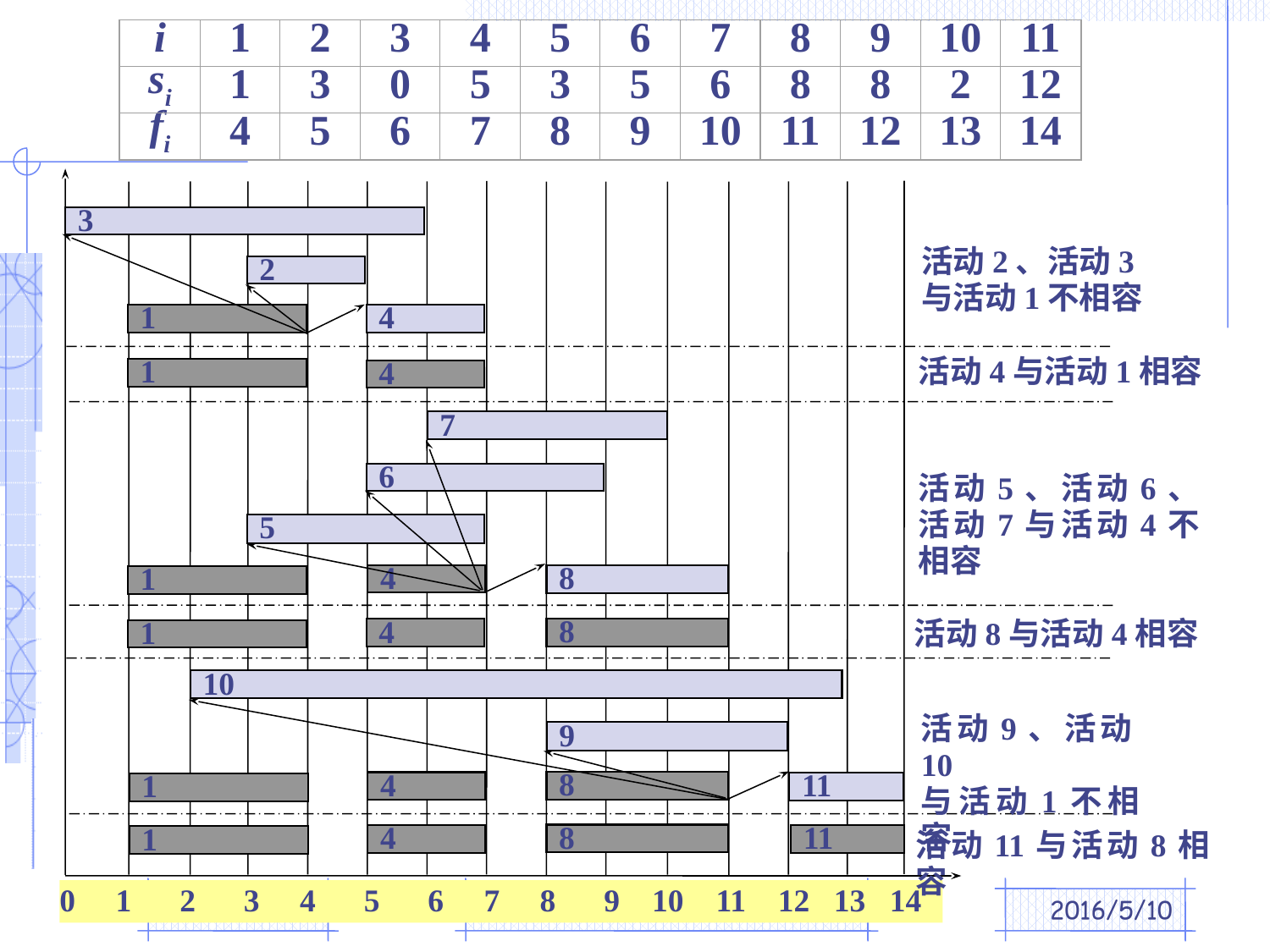

i

1

2

3

4

5

6

7

8

9

10

11

si

1

3

0

5

3

5

6

8

8

2

12

fi

4

5

6

7

8

9

10

11

12

13

14

3

活动2、活动3
与活动1不相容
2

1
4

活动4与活动1相容
1
4

7

6
活动5、活动6、活动7与活动4不相容

5

8
4
1

活动8与活动4相容
8
4
1

10

活动9、活动10
与活动1不相容
9

8
4
11
1

8
4
11
1
活动11与活动8相容

0     1      2      3     4      5      6     7     8      9    10    11    12   13   14

Page 27
第7章  贪心法
2016/5/10